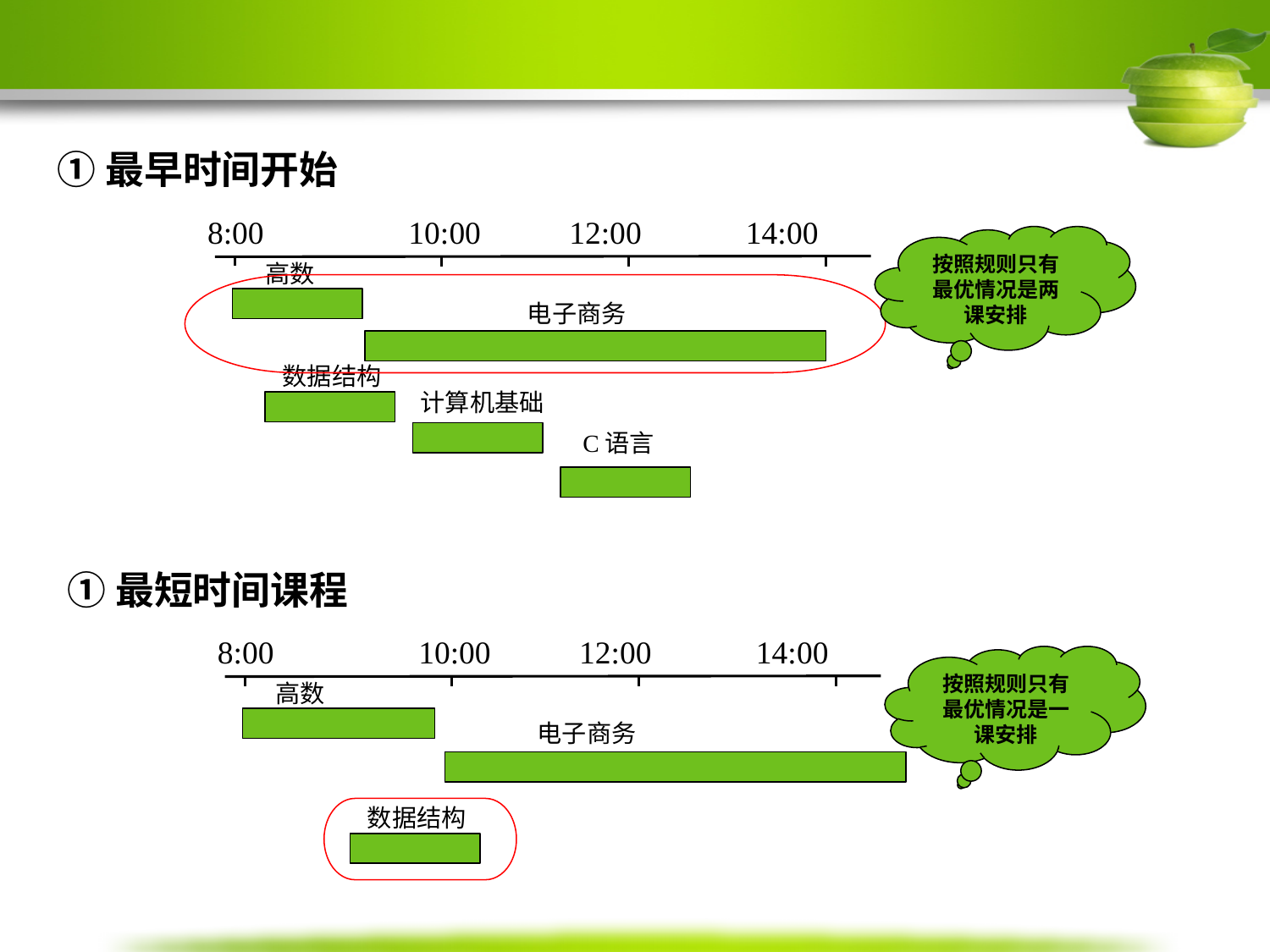

①最早时间开始

8:00                  10:00           12:00             14:00
按照规则只有最优情况是两课安排
高数

电子商务

数据结构
计算机基础

C语言

①最短时间课程
8:00                  10:00           12:00             14:00
按照规则只有最优情况是一课安排
高数

电子商务

数据结构